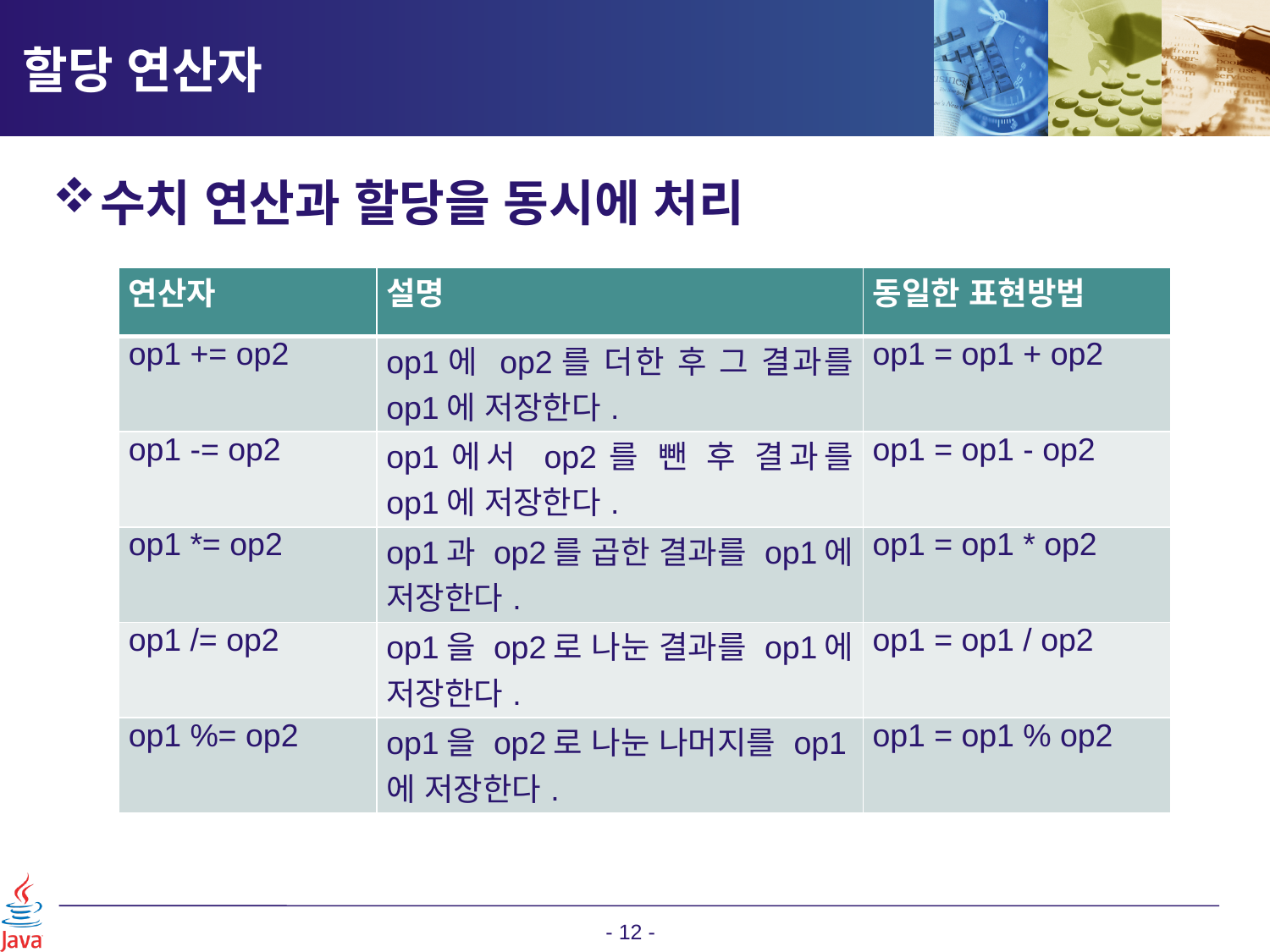

# 할당 연산자
수치 연산과 할당을 동시에 처리
| 연산자 | 설명 | 동일한 표현방법 |
| --- | --- | --- |
| op1 += op2 | op1에 op2를 더한 후 그 결과를 op1에 저장한다. | op1 = op1 + op2 |
| op1 -= op2 | op1에서 op2를 뺀 후 결과를 op1에 저장한다. | op1 = op1 - op2 |
| op1 \*= op2 | op1과 op2를 곱한 결과를 op1에 저장한다. | op1 = op1 \* op2 |
| op1 /= op2 | op1을 op2로 나눈 결과를 op1에 저장한다. | op1 = op1 / op2 |
| op1 %= op2 | op1을 op2로 나눈 나머지를 op1에 저장한다. | op1 = op1 % op2 |